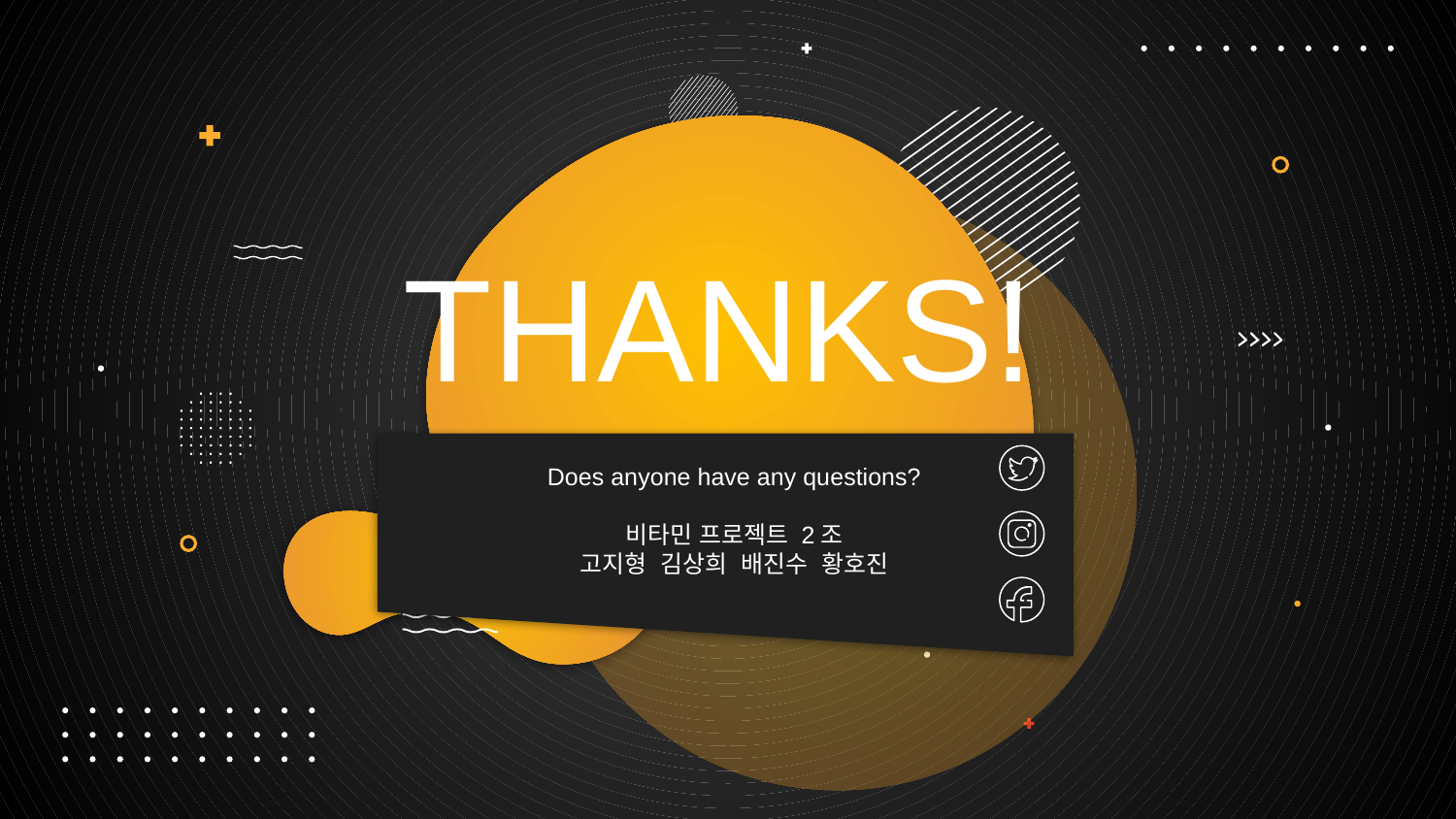

# THANKS!

Does anyone have any questions?

비타민 프로젝트 2조
고지형  김상희  배진수  황호진